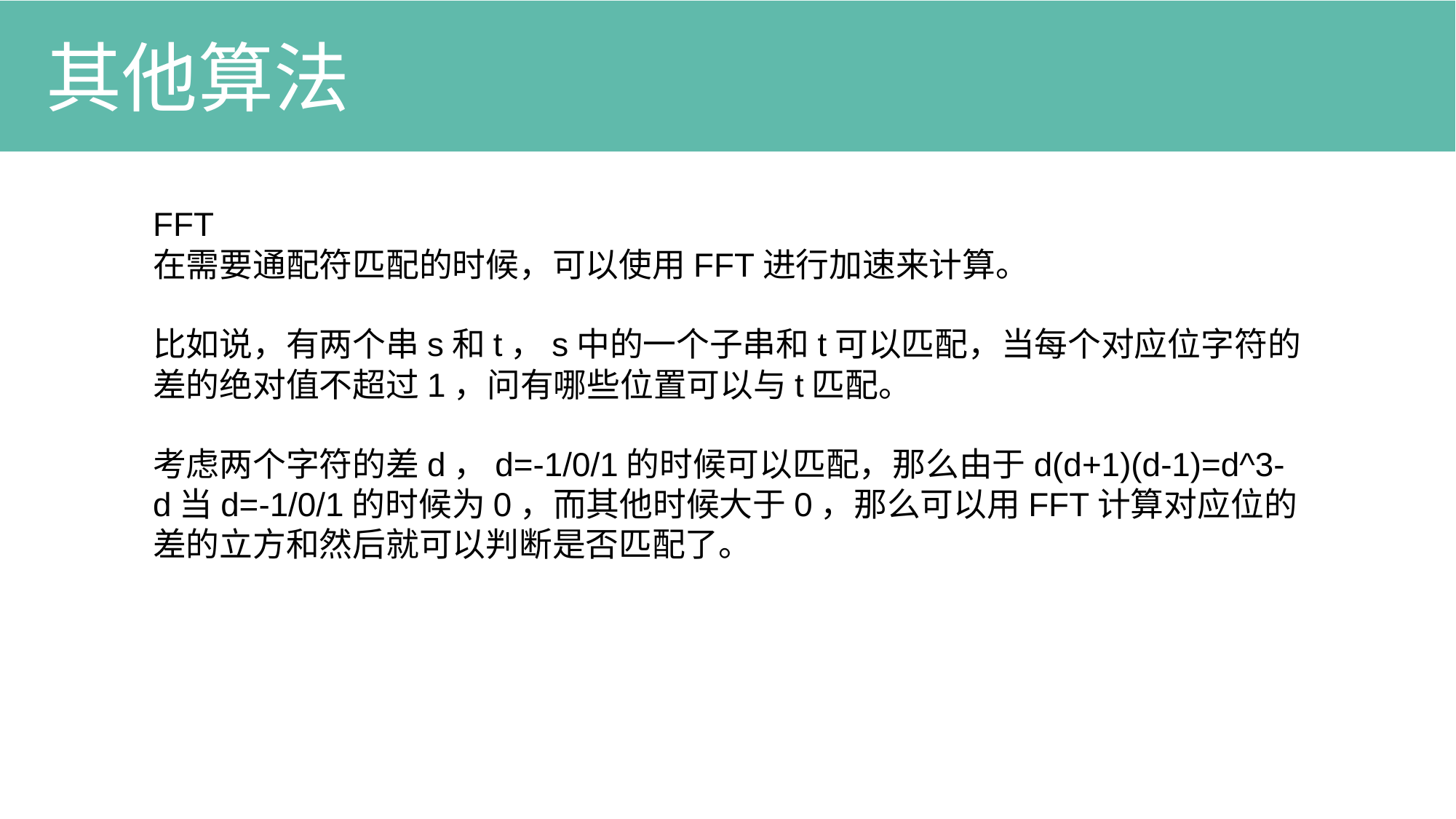

其他算法
FFT
在需要通配符匹配的时候，可以使用FFT进行加速来计算。

比如说，有两个串s和t，s中的一个子串和t可以匹配，当每个对应位字符的差的绝对值不超过1，问有哪些位置可以与t匹配。

考虑两个字符的差d，d=-1/0/1的时候可以匹配，那么由于d(d+1)(d-1)=d^3-d当d=-1/0/1的时候为0，而其他时候大于0，那么可以用FFT计算对应位的差的立方和然后就可以判断是否匹配了。